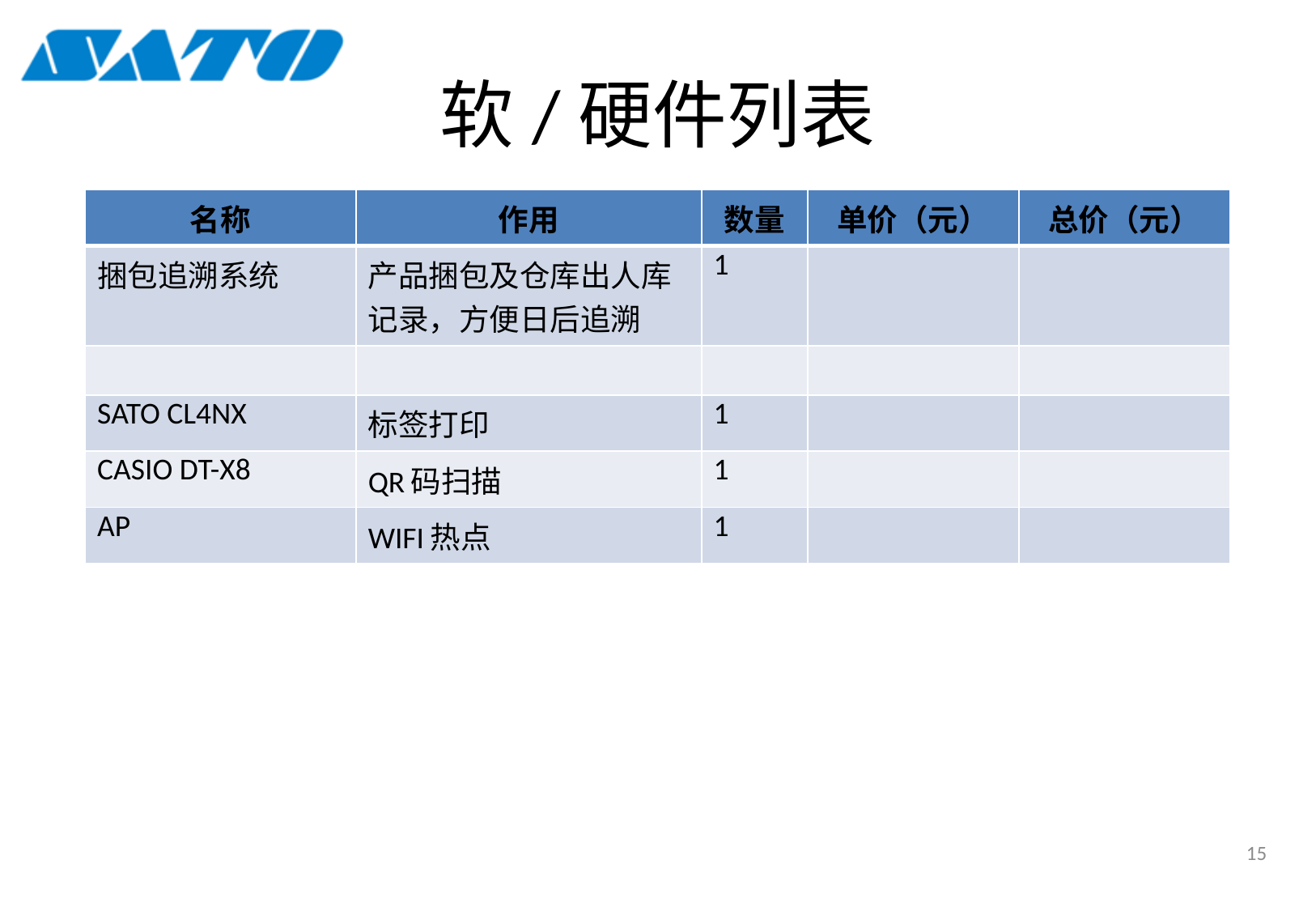

# 软/硬件列表
| 名称 | 作用 | 数量 | 单价（元） | 总价（元） |
| --- | --- | --- | --- | --- |
| 捆包追溯系统 | 产品捆包及仓库出人库记录，方便日后追溯 | 1 |  |  |
|  |  |  |  |  |
| SATO CL4NX | 标签打印 | 1 |  |  |
| CASIO DT-X8 | QR码扫描 | 1 |  |  |
| AP | WIFI热点 | 1 |  |  |
15